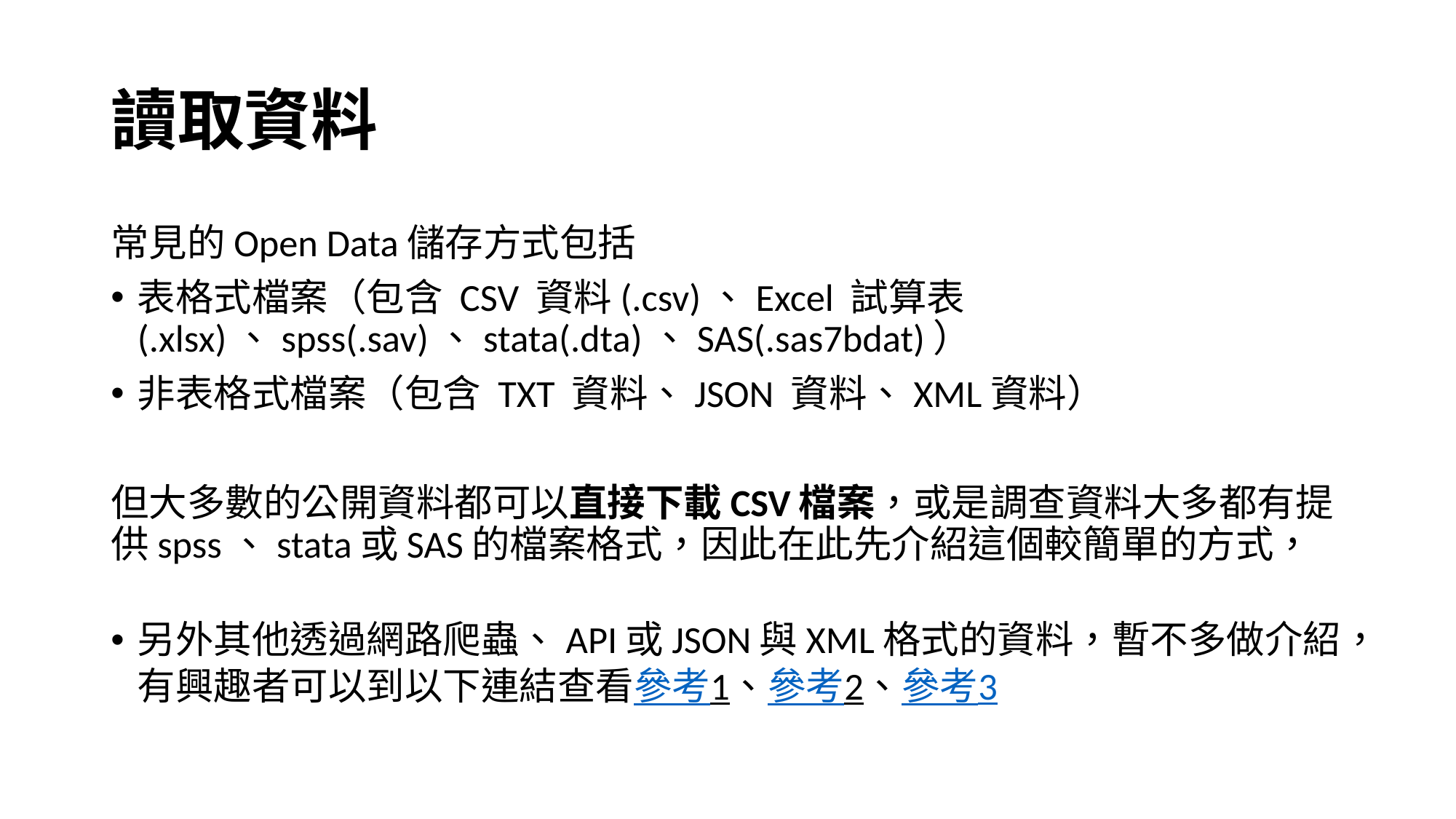

# 讀取資料
常見的Open Data儲存方式包括
表格式檔案（包含 CSV 資料(.csv)、Excel 試算表(.xlsx)、spss(.sav)、stata(.dta)、SAS(.sas7bdat)）
非表格式檔案（包含 TXT 資料、JSON 資料、XML資料）

但大多數的公開資料都可以直接下載CSV檔案，或是調查資料大多都有提供spss、stata或SAS的檔案格式，因此在此先介紹這個較簡單的方式，
另外其他透過網路爬蟲、API或JSON與XML格式的資料，暫不多做介紹，有興趣者可以到以下連結查看參考1、參考2、參考3